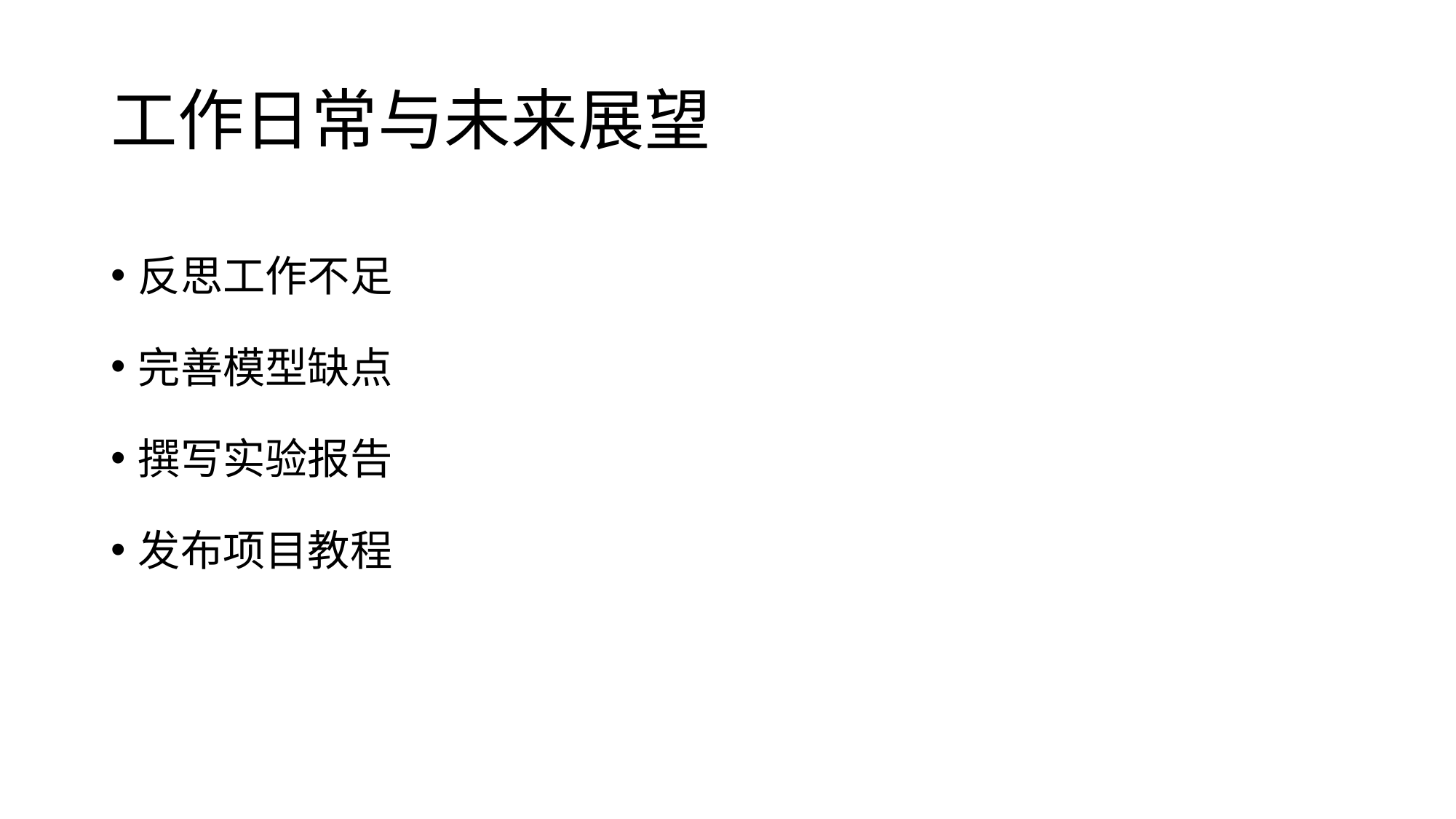

# 工作日常与未来展望
反思工作不足
完善模型缺点
撰写实验报告
发布项目教程